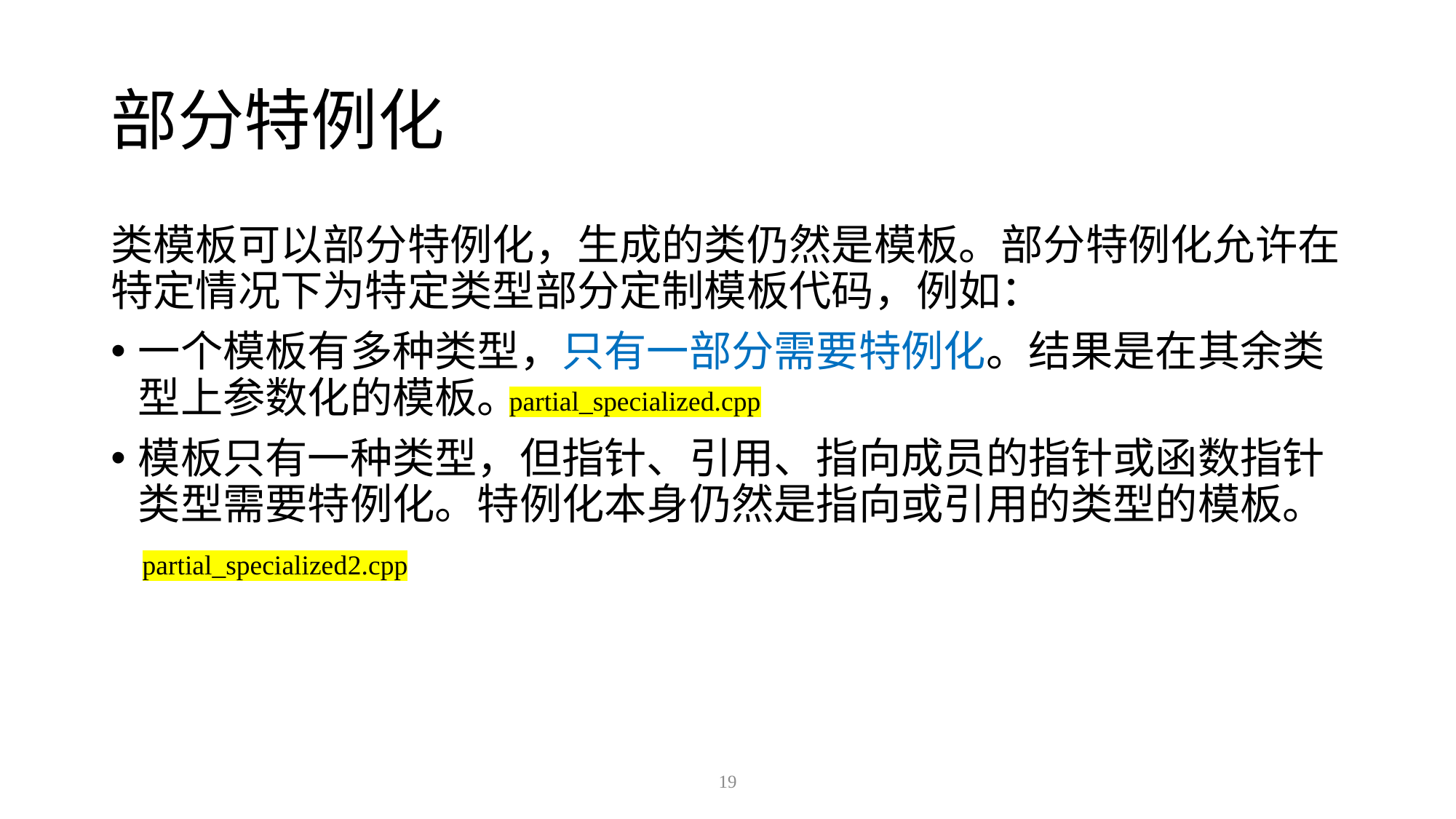

# 部分特例化
类模板可以部分特例化，生成的类仍然是模板。部分特例化允许在特定情况下为特定类型部分定制模板代码，例如：
一个模板有多种类型，只有一部分需要特例化。结果是在其余类型上参数化的模板。
模板只有一种类型，但指针、引用、指向成员的指针或函数指针类型需要特例化。特例化本身仍然是指向或引用的类型的模板。
partial_specialized.cpp
partial_specialized2.cpp
19